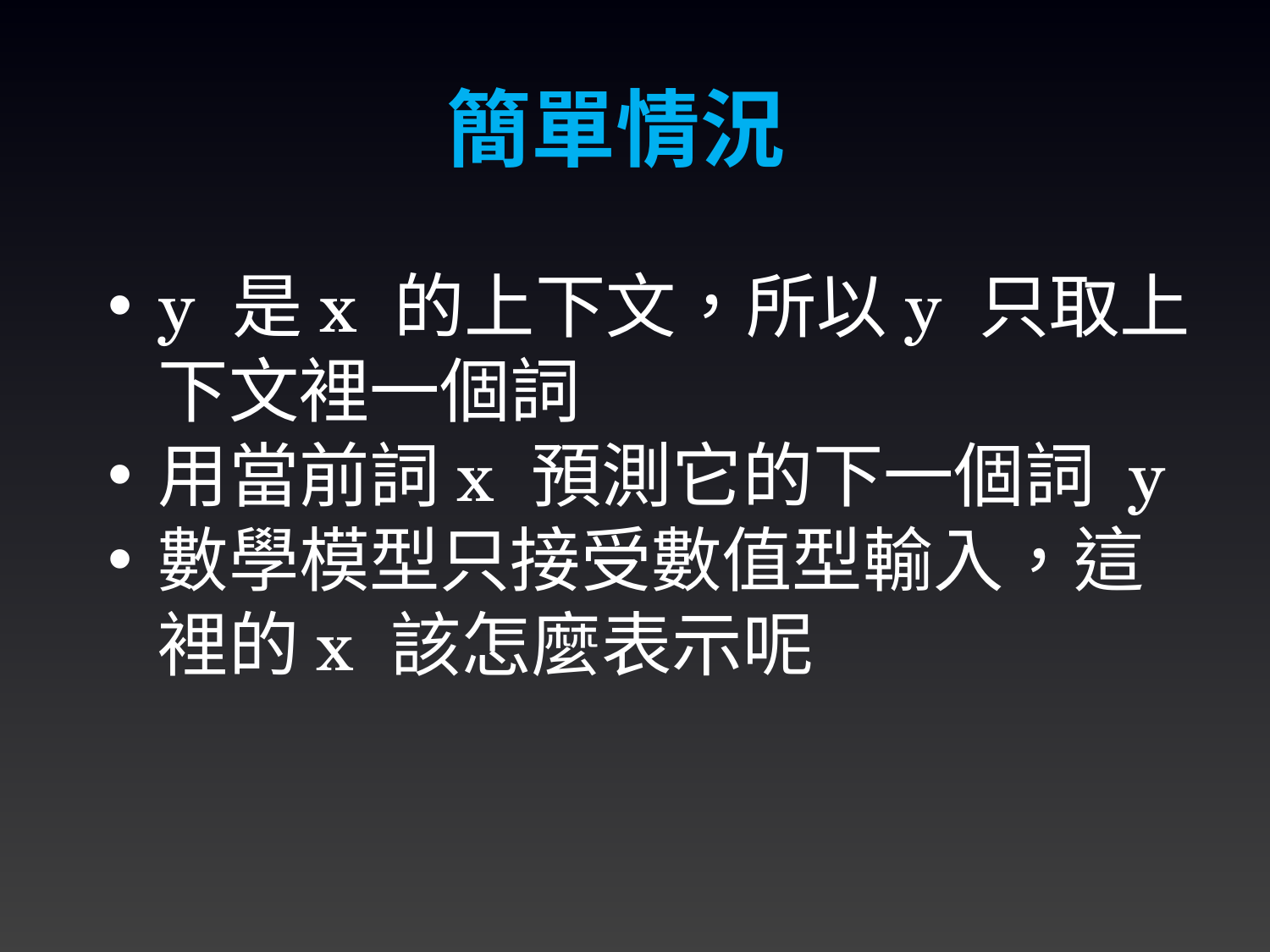

簡單情況
y 是x 的上下文，所以y 只取上下文裡一個詞
用當前詞x 預測它的下一個詞 y
數學模型只接受數值型輸入，這裡的x 該怎麼表示呢